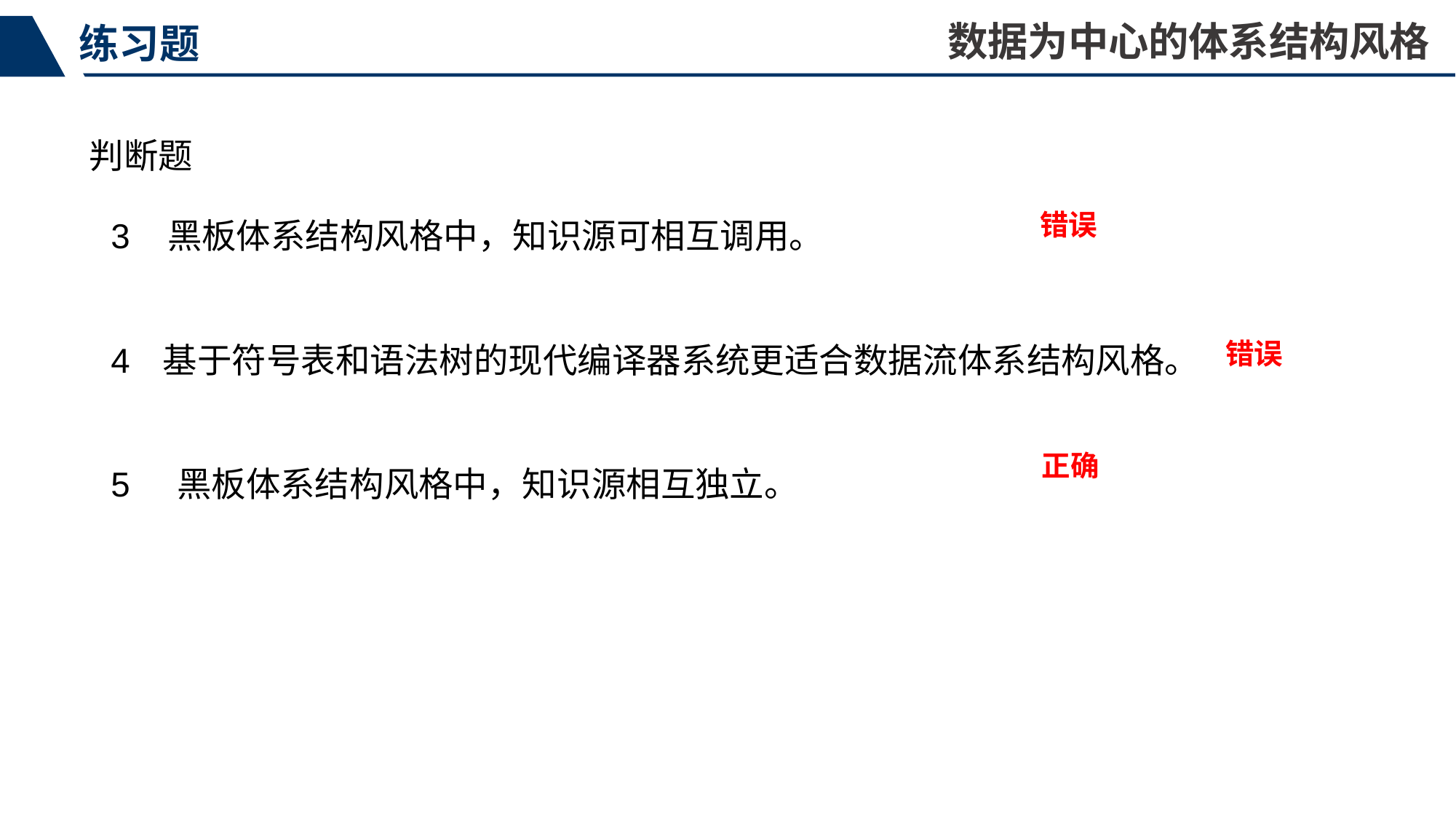

数据为中心的体系结构风格

练习题

判断题

3   黑板体系结构风格中，知识源可相互调用。

基于符号表和语法树的现代编译器系统更适合数据流体系结构风格。

5    黑板体系结构风格中，知识源相互独立。
错误
错误
正确